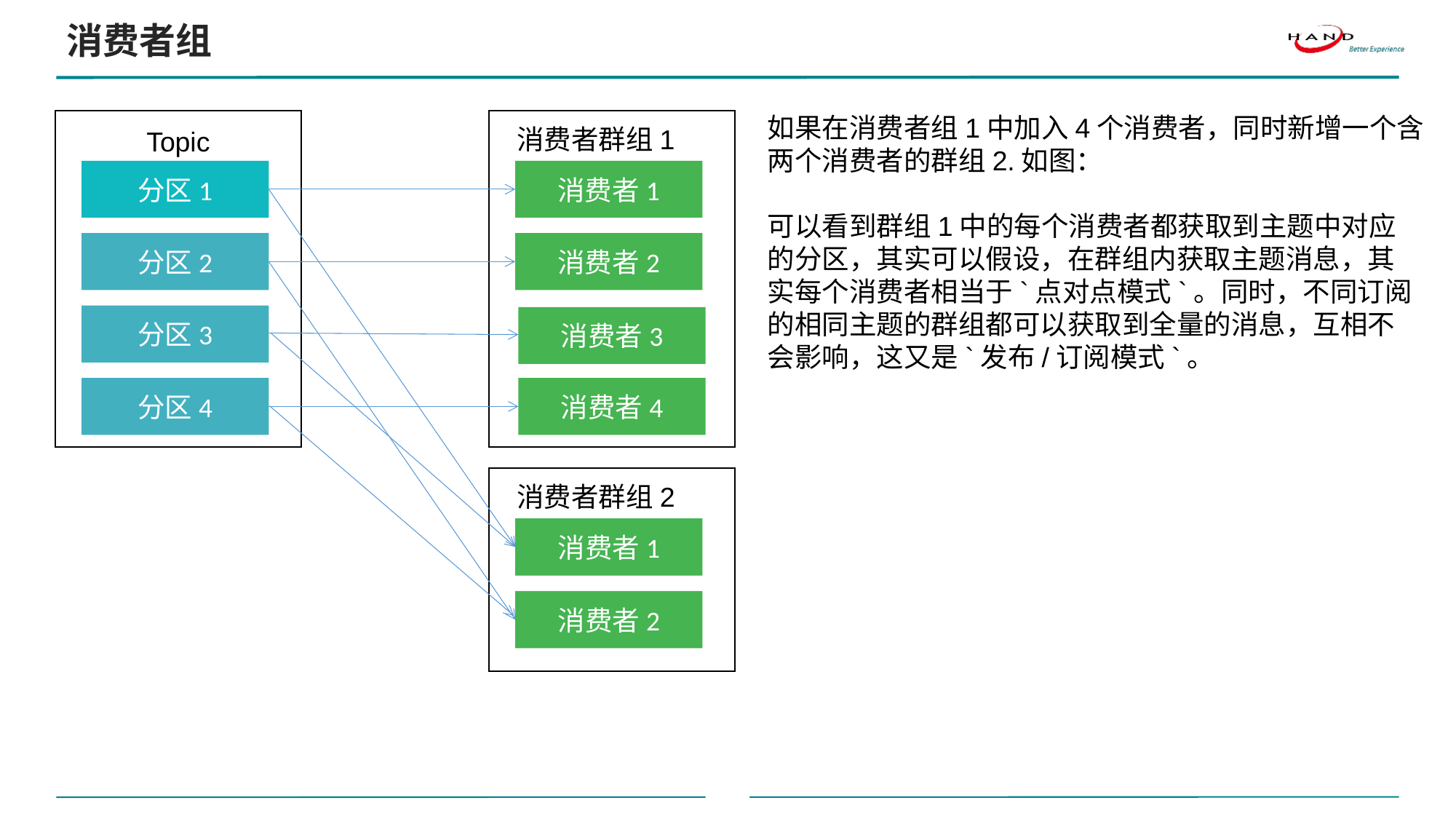

消费者组
如果在消费者组1中加入4个消费者，同时新增一个含
两个消费者的群组2.如图：

可以看到群组1中的每个消费者都获取到主题中对应
的分区，其实可以假设，在群组内获取主题消息，其
实每个消费者相当于`点对点模式`。同时，不同订阅
的相同主题的群组都可以获取到全量的消息，互相不
会影响，这又是`发布/订阅模式`。

Topic
分区1
分区2
分区3
分区4

消费者群组1
消费者1
消费者2
消费者3
消费者4

消费者群组2
消费者1
消费者2
15